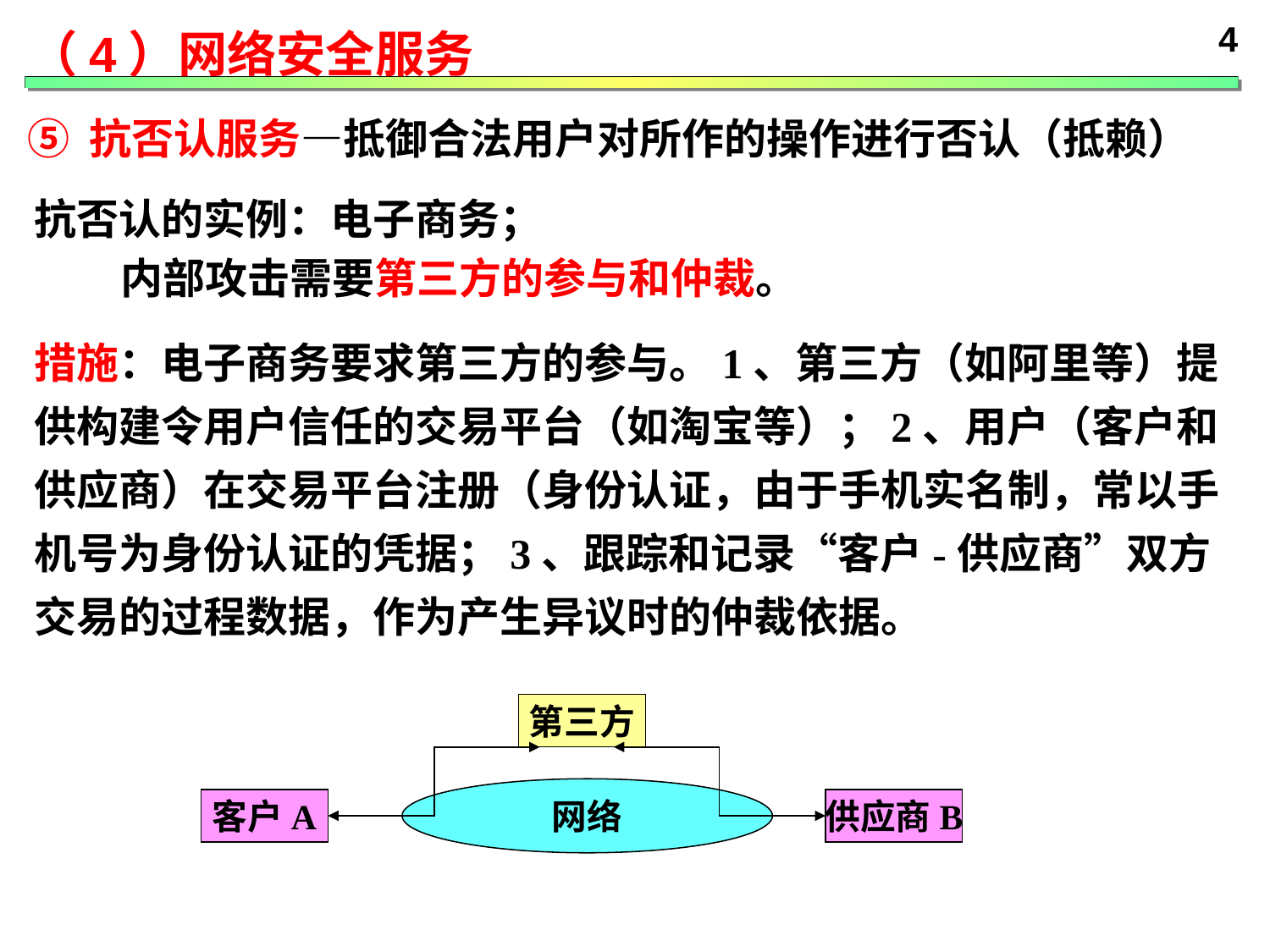

4
（4）网络安全服务

⑤ 抗否认服务—抵御合法用户对所作的操作进行否认（抵赖）
抗否认的实例：电子商务；
        内部攻击需要第三方的参与和仲裁。
措施：电子商务要求第三方的参与。1、第三方（如阿里等）提供构建令用户信任的交易平台（如淘宝等）；2、用户（客户和供应商）在交易平台注册（身份认证，由于手机实名制，常以手机号为身份认证的凭据；3、跟踪和记录“客户-供应商”双方交易的过程数据，作为产生异议时的仲裁依据。
第三方
网络
客户A
供应商B